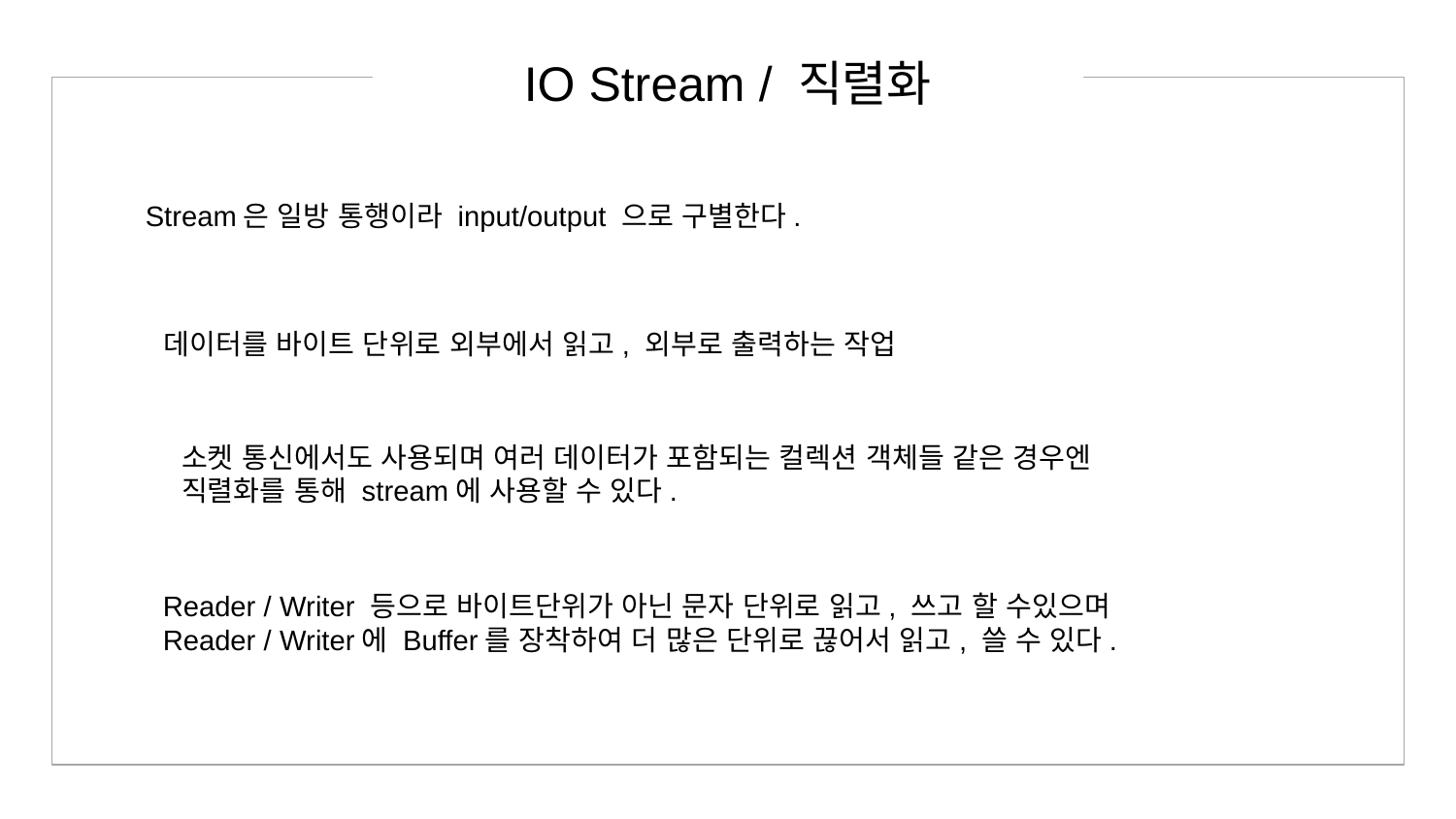

IO Stream / 직렬화

Stream은 일방 통행이라 input/output 으로 구별한다.
데이터를 바이트 단위로 외부에서 읽고, 외부로 출력하는 작업
소켓 통신에서도 사용되며 여러 데이터가 포함되는 컬렉션 객체들 같은 경우엔
직렬화를 통해 stream에 사용할 수 있다.
Reader / Writer 등으로 바이트단위가 아닌 문자 단위로 읽고, 쓰고 할 수있으며
Reader / Writer에 Buffer를 장착하여 더 많은 단위로 끊어서 읽고, 쓸 수 있다.